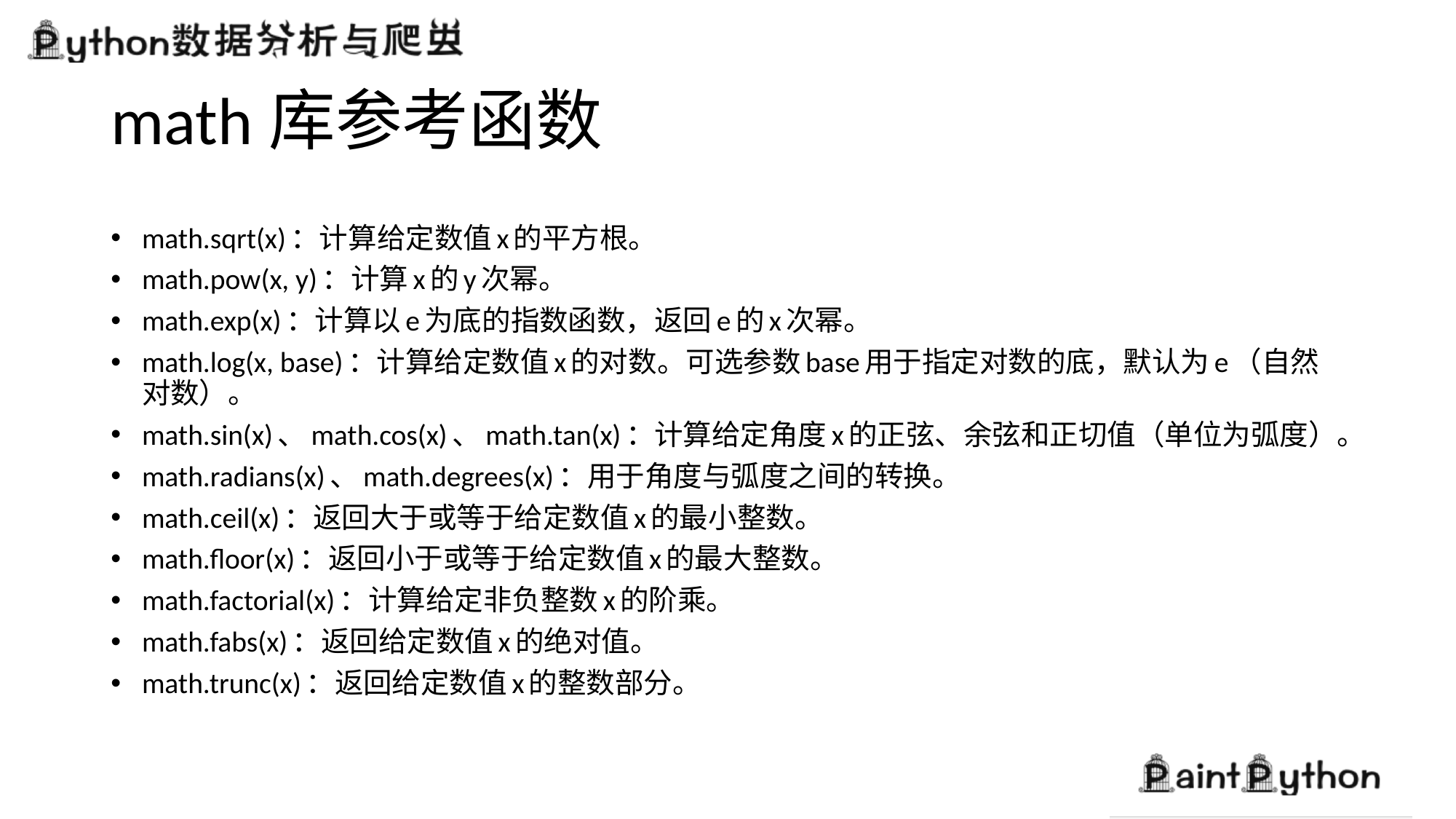

# math库参考函数
math.sqrt(x)：计算给定数值x的平方根。
math.pow(x, y)：计算x的y次幂。
math.exp(x)：计算以e为底的指数函数，返回e的x次幂。
math.log(x, base)：计算给定数值x的对数。可选参数base用于指定对数的底，默认为e（自然对数）。
math.sin(x)、math.cos(x)、math.tan(x)：计算给定角度x的正弦、余弦和正切值（单位为弧度）。
math.radians(x)、math.degrees(x)：用于角度与弧度之间的转换。
math.ceil(x)：返回大于或等于给定数值x的最小整数。
math.floor(x)：返回小于或等于给定数值x的最大整数。
math.factorial(x)：计算给定非负整数x的阶乘。
math.fabs(x)：返回给定数值x的绝对值。
math.trunc(x)：返回给定数值x的整数部分。